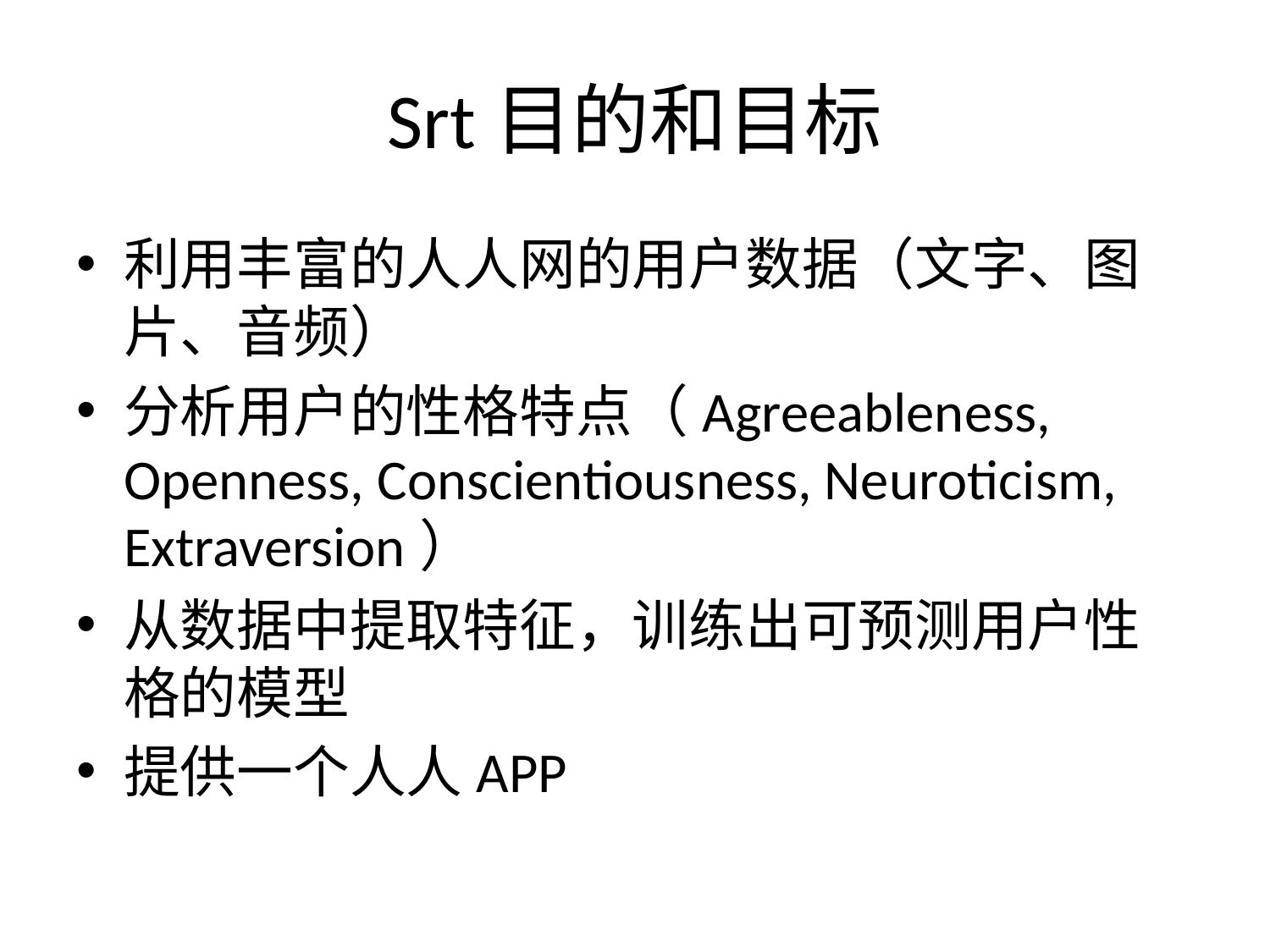

# Srt目的和目标
利用丰富的人人网的用户数据（文字、图片、音频）
分析用户的性格特点（Agreeableness, Openness, Conscientiousness, Neuroticism, Extraversion）
从数据中提取特征，训练出可预测用户性格的模型
提供一个人人APP